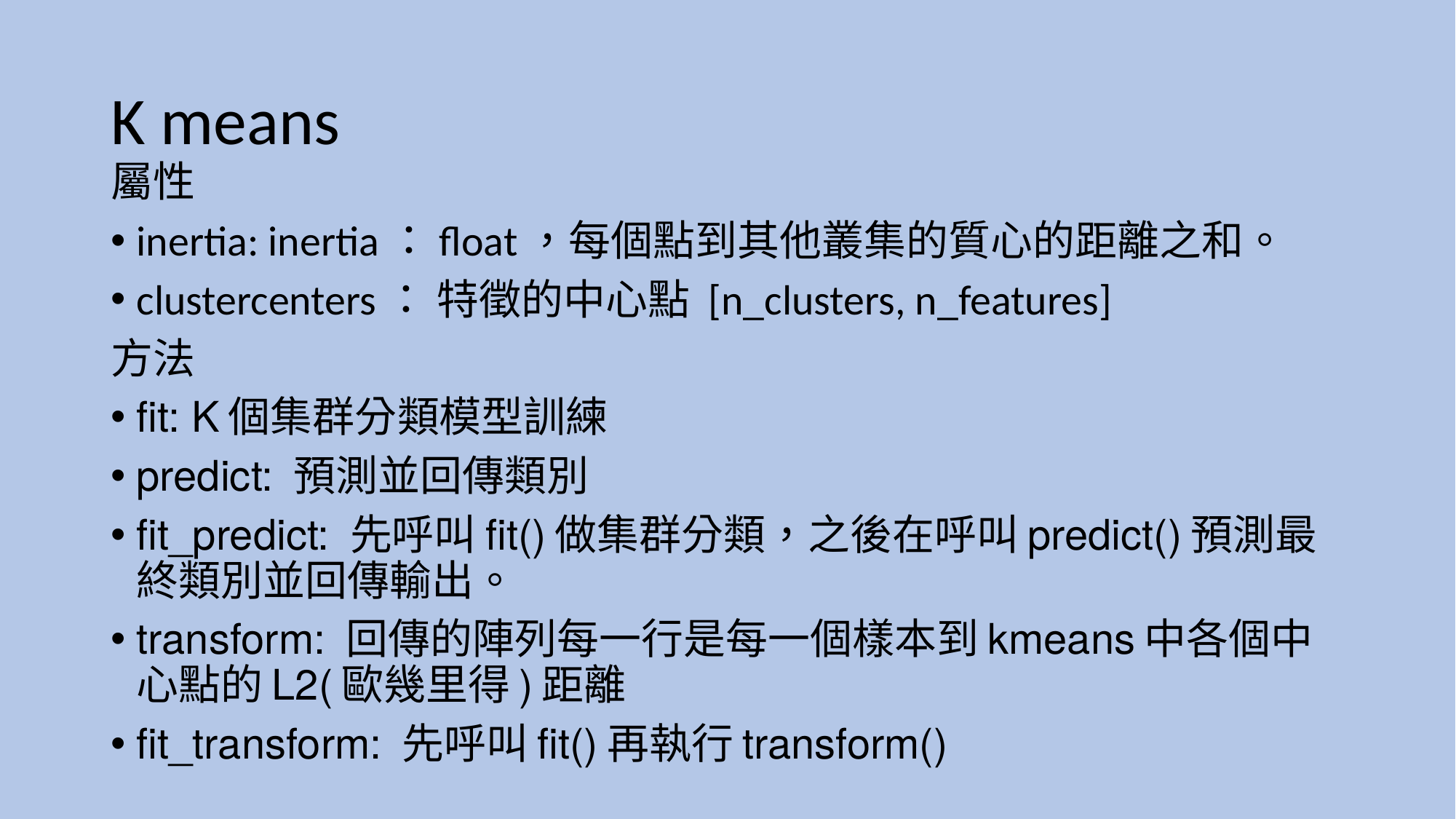

# K means
屬性
inertia: inertia：float，每個點到其他叢集的質心的距離之和。
clustercenters： 特徵的中心點 [n_clusters, n_features]
方法
fit: K個集群分類模型訓練
predict: 預測並回傳類別
fit_predict: 先呼叫fit()做集群分類，之後在呼叫predict()預測最終類別並回傳輸出。
transform: 回傳的陣列每一行是每一個樣本到kmeans中各個中心點的L2(歐幾里得)距離
fit_transform: 先呼叫fit()再執行transform()